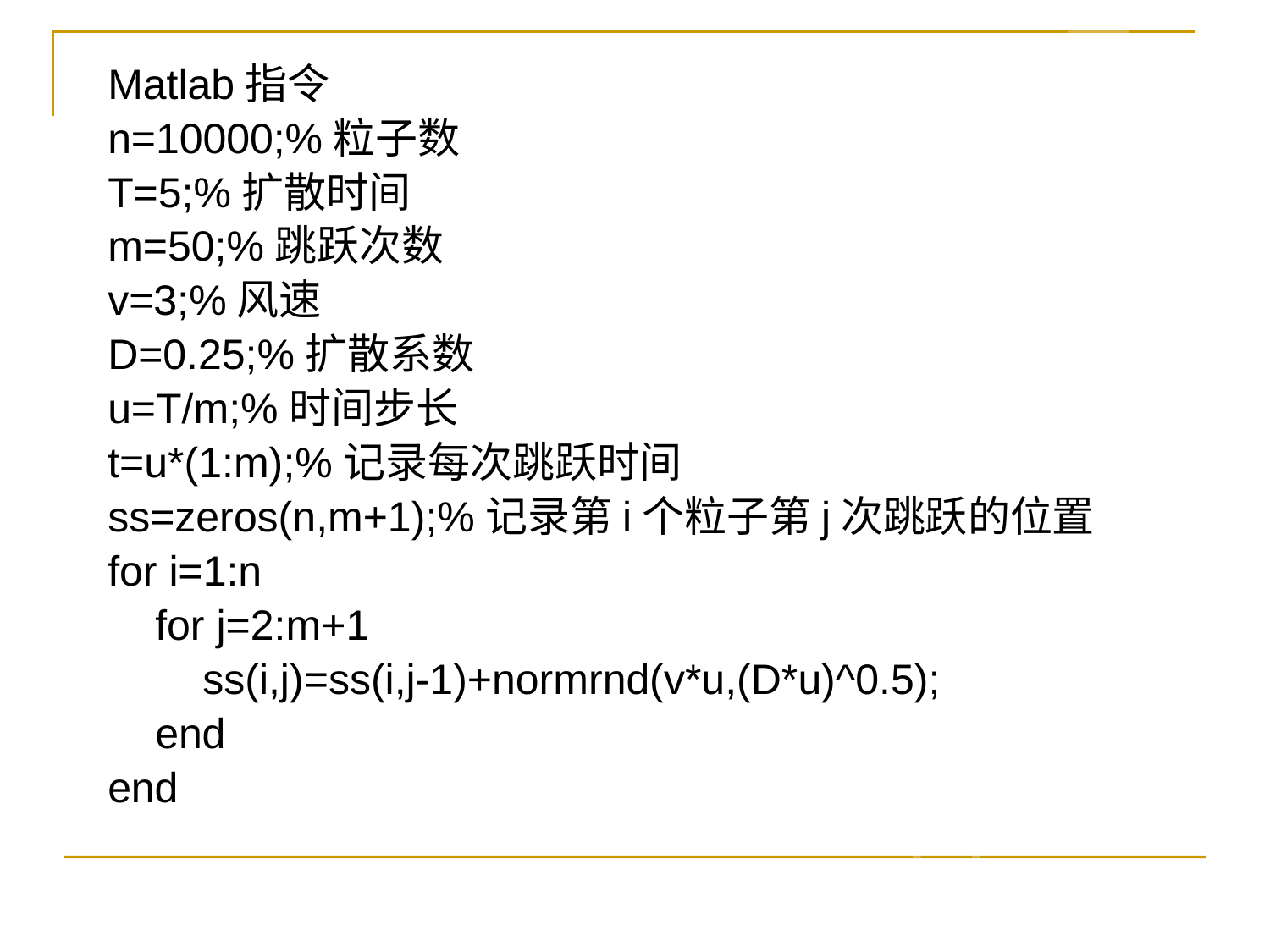

Matlab指令
n=10000;%粒子数
T=5;%扩散时间
m=50;%跳跃次数
v=3;%风速
D=0.25;%扩散系数
u=T/m;%时间步长
t=u*(1:m);%记录每次跳跃时间
ss=zeros(n,m+1);%记录第i个粒子第j次跳跃的位置
for i=1:n
    for j=2:m+1
        ss(i,j)=ss(i,j-1)+normrnd(v*u,(D*u)^0.5);
    end
end